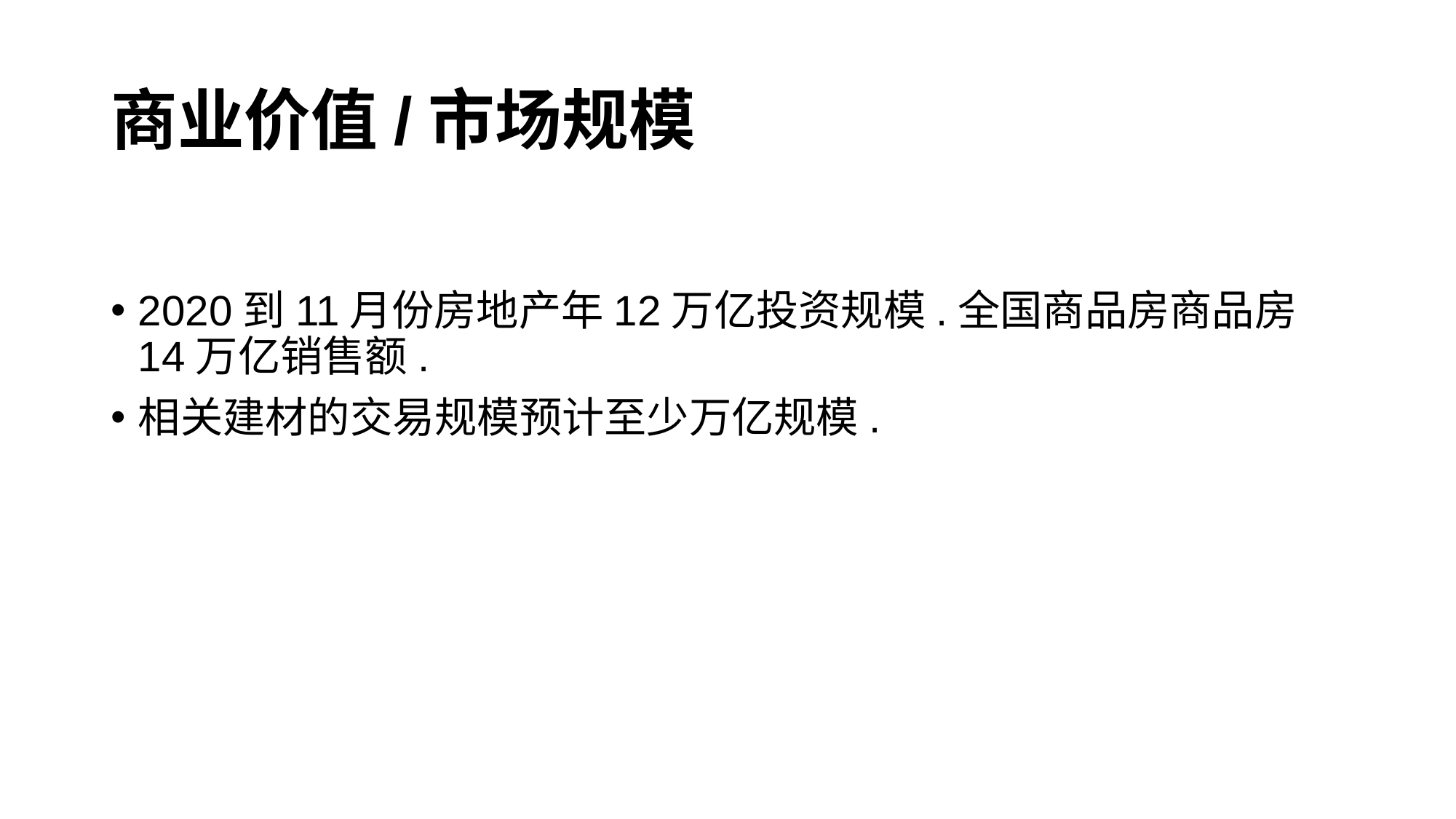

# 商业价值/市场规模

2020到11月份房地产年12万亿投资规模.全国商品房商品房14万亿销售额.
相关建材的交易规模预计至少万亿规模.